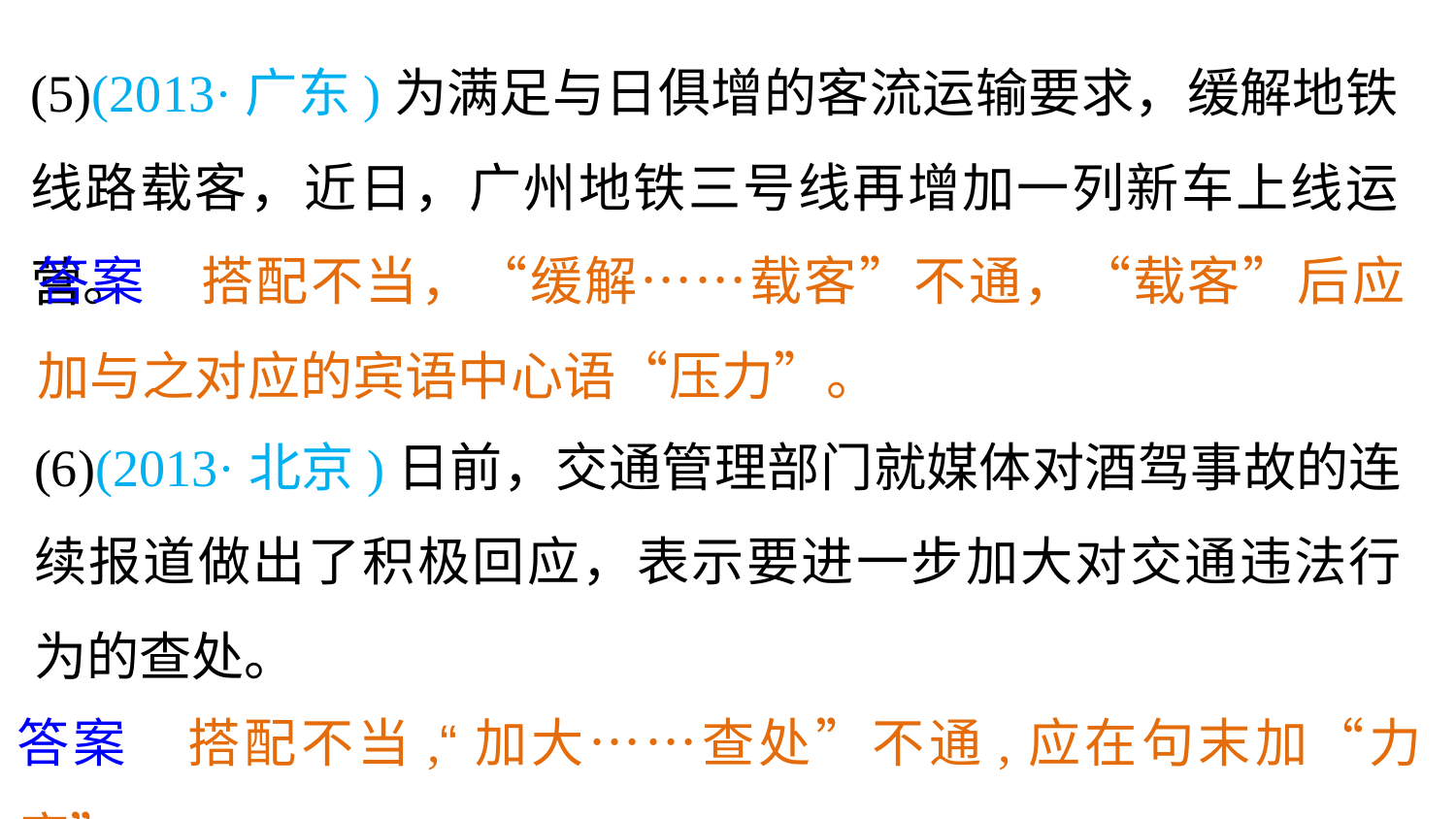

(5)(2013·广东)为满足与日俱增的客流运输要求，缓解地铁线路载客，近日，广州地铁三号线再增加一列新车上线运营。
答案　搭配不当，“缓解……载客”不通，“载客”后应加与之对应的宾语中心语“压力”。
(6)(2013·北京)日前，交通管理部门就媒体对酒驾事故的连续报道做出了积极回应，表示要进一步加大对交通违法行为的查处。
答案　搭配不当,“加大……查处”不通,应在句末加“力度”。